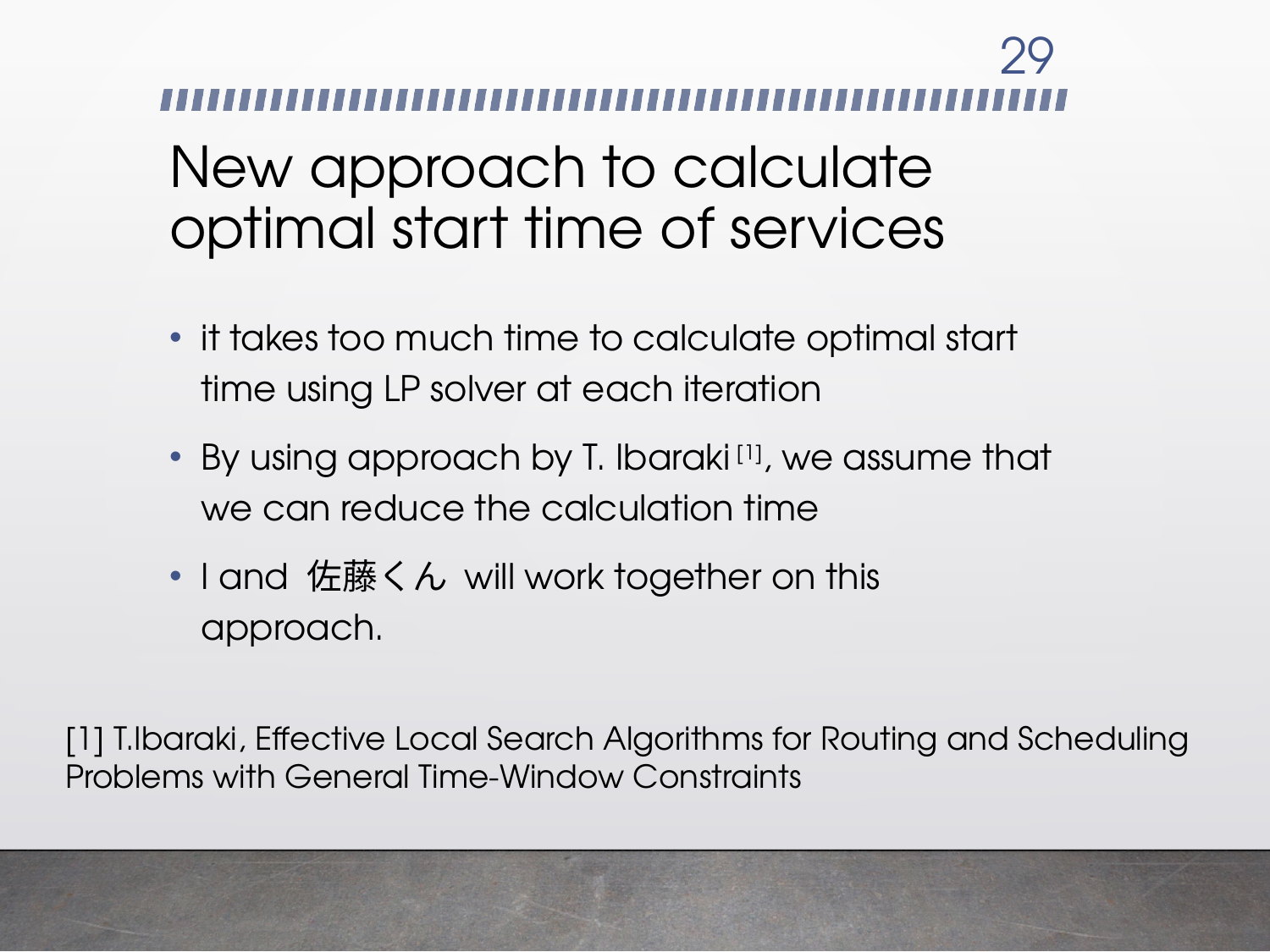

29
# New approach to calculate optimal start time of services
it takes too much time to calculate optimal start time using LP solver at each iteration
By using approach by T. Ibaraki [1], we assume that we can reduce the calculation time
I and 佐藤くん will work together on this approach.

[1] T.Ibaraki, Effective Local Search Algorithms for Routing and Scheduling Problems with General Time-Window Constraints